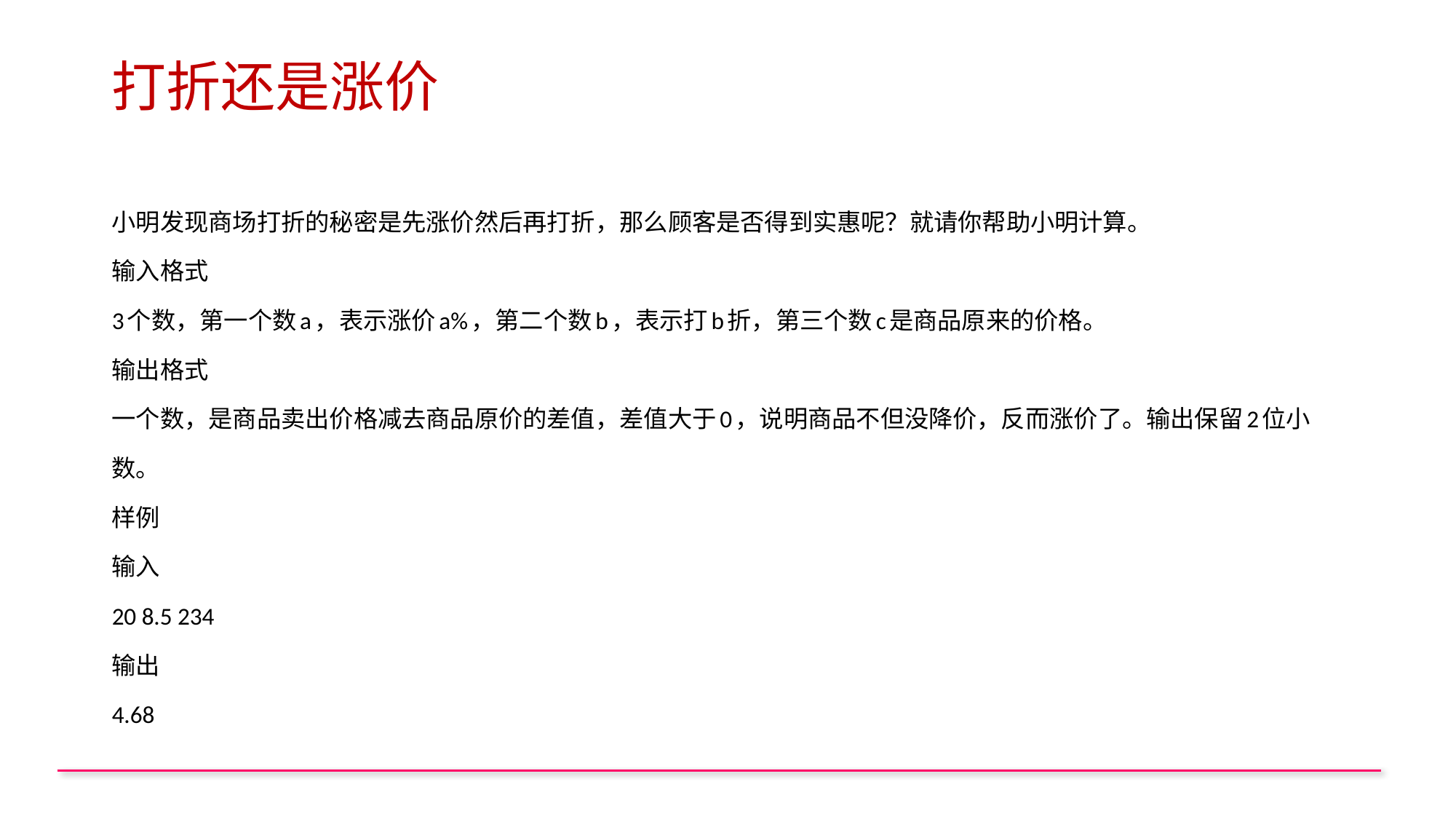

# 打折还是涨价
小明发现商场打折的秘密是先涨价然后再打折，那么顾客是否得到实惠呢？就请你帮助小明计算。
输入格式
3个数，第一个数a，表示涨价a%，第二个数b，表示打b折，第三个数c是商品原来的价格。
输出格式
一个数，是商品卖出价格减去商品原价的差值，差值大于0，说明商品不但没降价，反而涨价了。输出保留2位小数。
样例
输入
20 8.5 234
输出
4.68